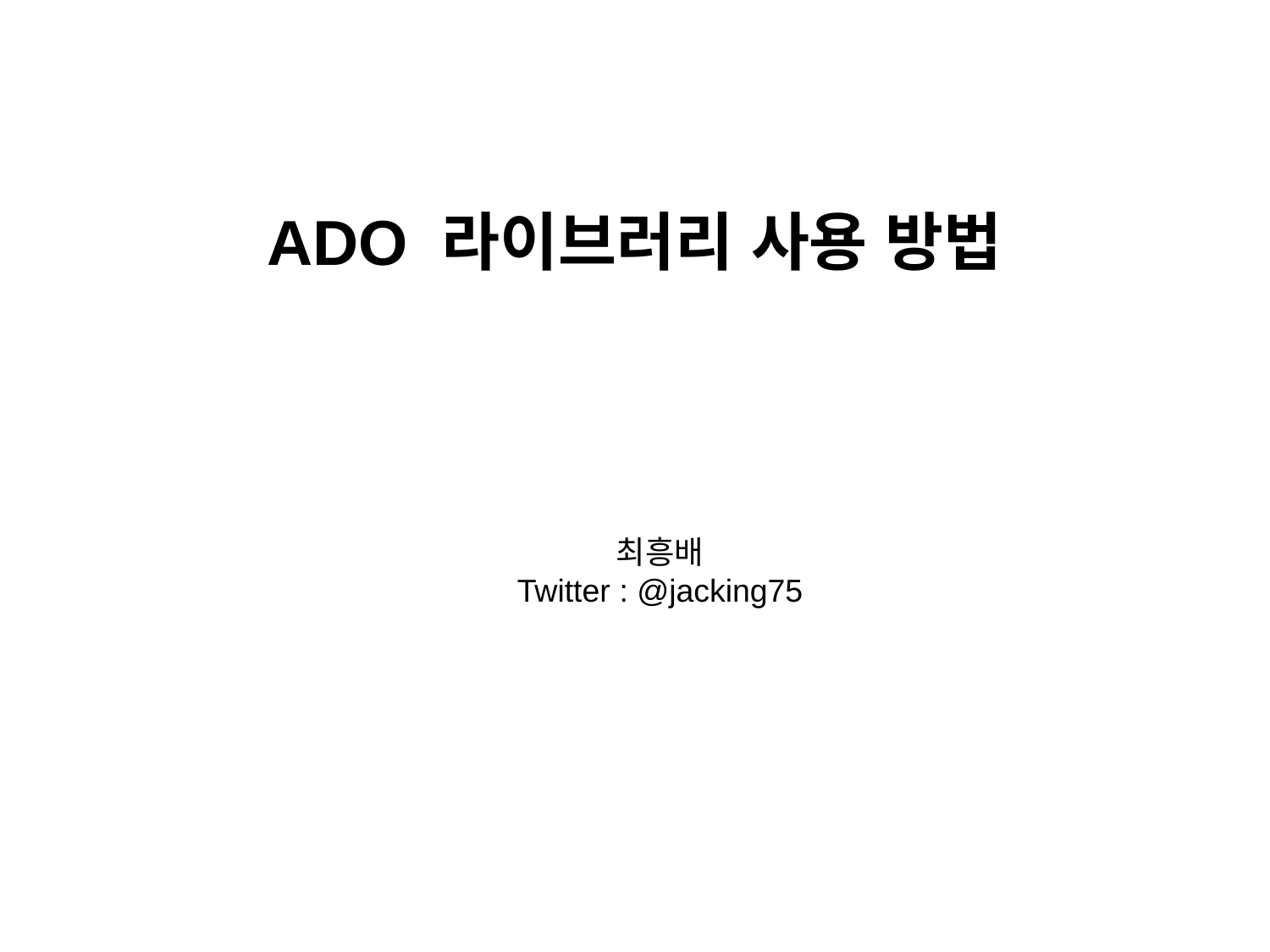

ADO 라이브러리 사용 방법
최흥배
Twitter : @jacking75